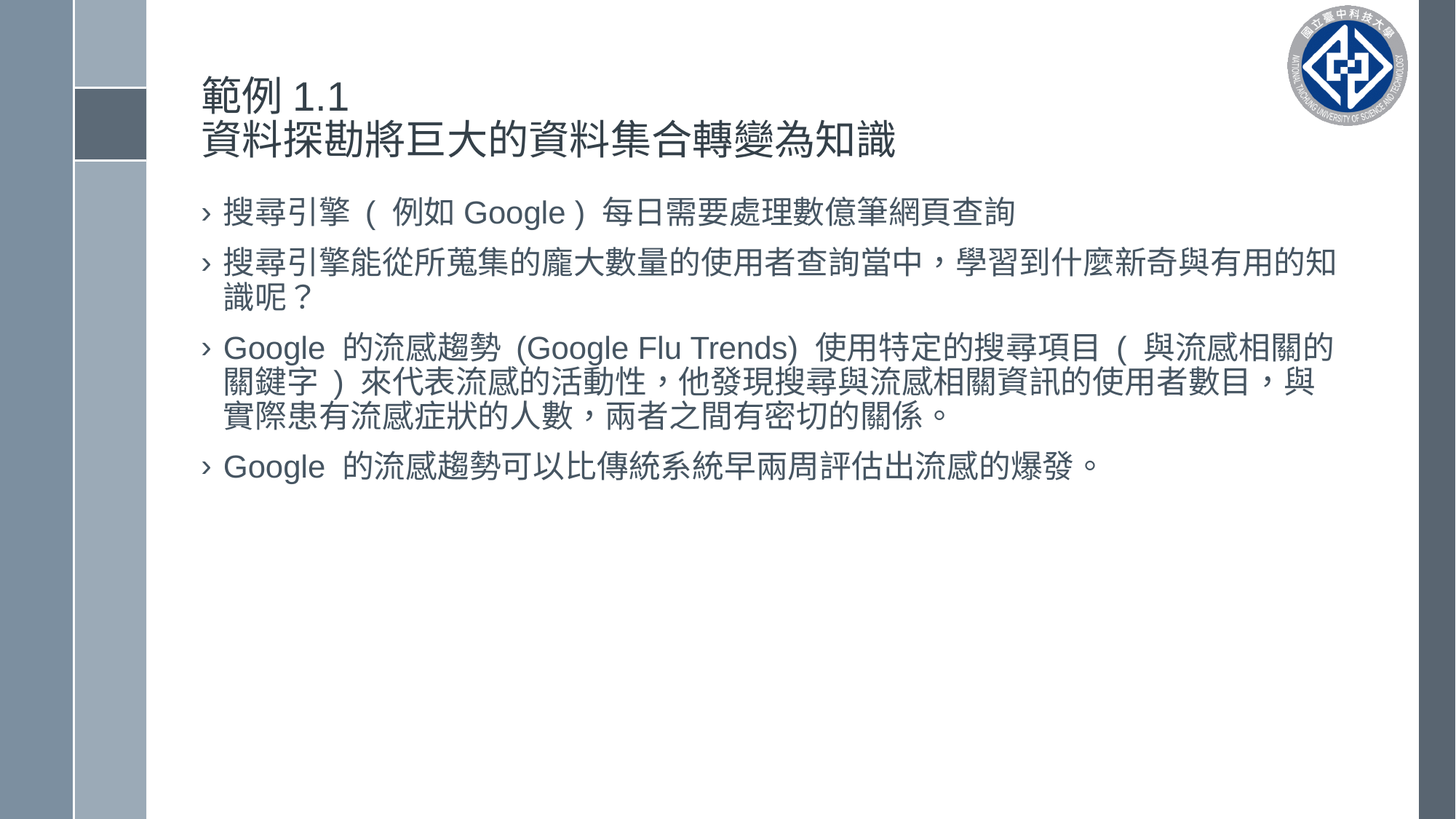

# 範例1.1 資料探勘將巨大的資料集合轉變為知識
搜尋引擎 ( 例如Google ) 每日需要處理數億筆網頁查詢
搜尋引擎能從所蒐集的龐大數量的使用者查詢當中，學習到什麼新奇與有用的知識呢？
Google 的流感趨勢 (Google Flu Trends) 使用特定的搜尋項目 ( 與流感相關的關鍵字 ) 來代表流感的活動性，他發現搜尋與流感相關資訊的使用者數目，與實際患有流感症狀的人數，兩者之間有密切的關係。
Google 的流感趨勢可以比傳統系統早兩周評估出流感的爆發。